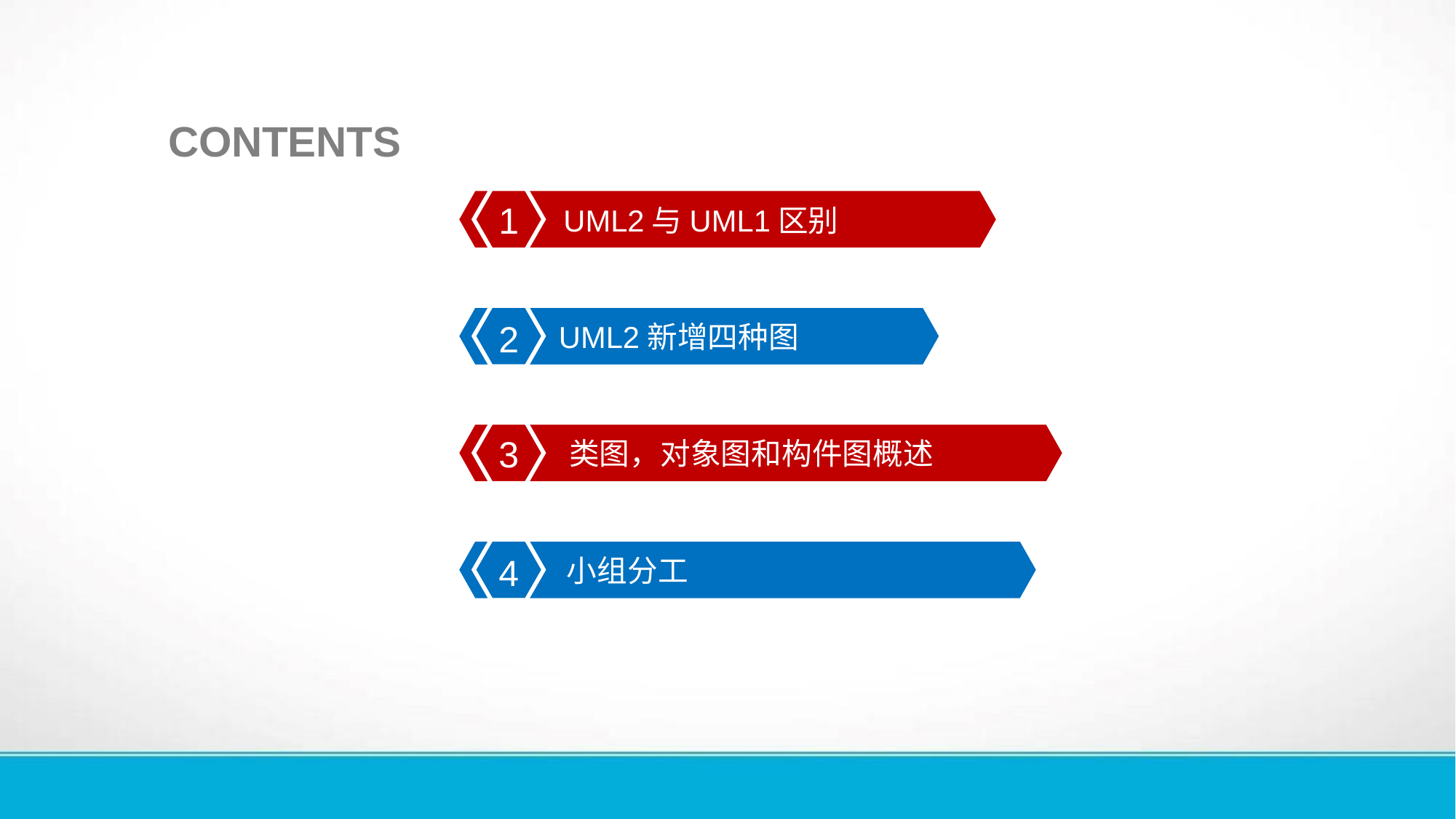

CONTENTS
UML2与UML1区别
1
UML2新增四种图
2
类图，对象图和构件图概述
3
小组分工
4